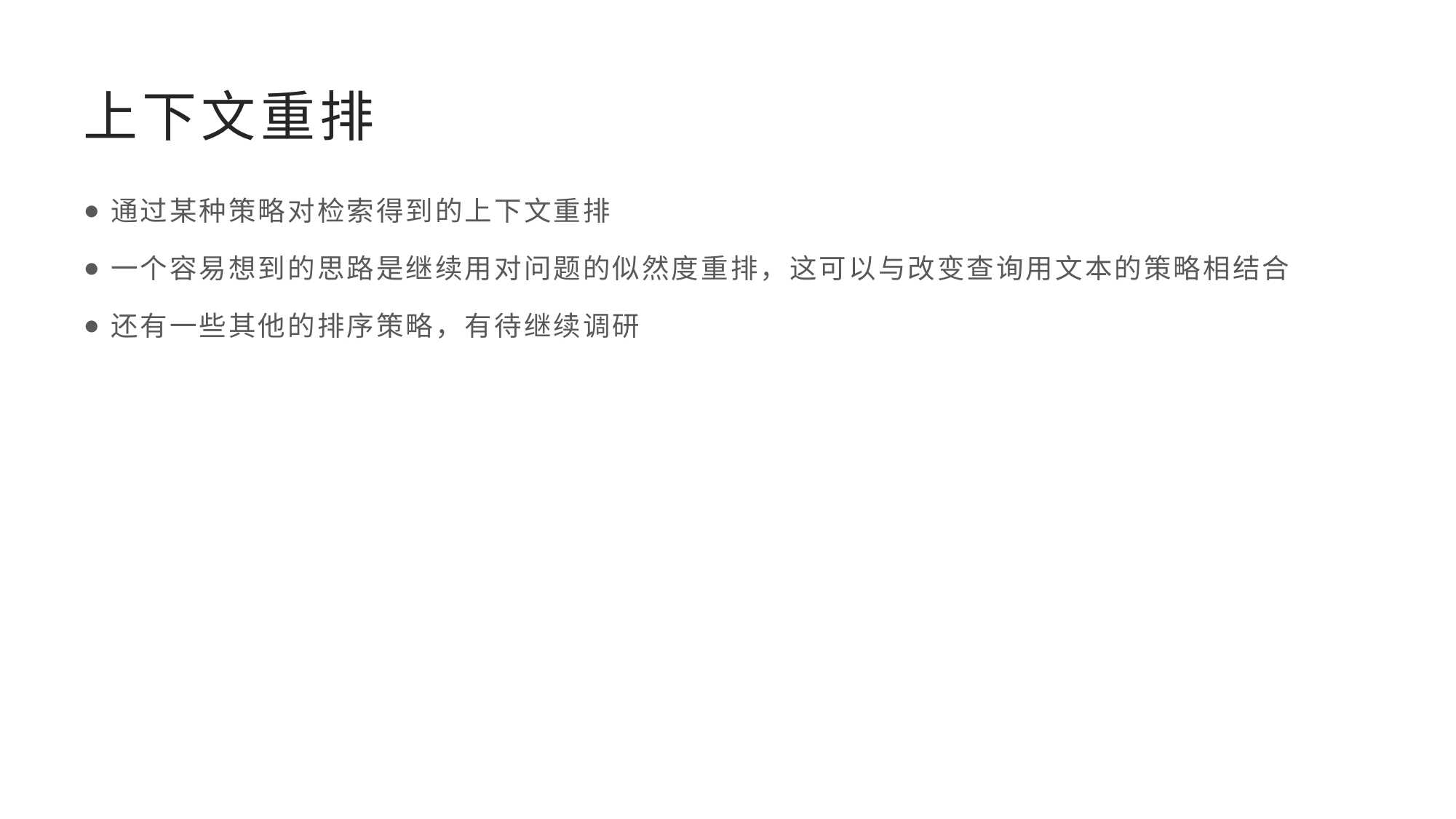

# 上下文重排
通过某种策略对检索得到的上下文重排
一个容易想到的思路是继续用对问题的似然度重排，这可以与改变查询用文本的策略相结合
还有一些其他的排序策略，有待继续调研